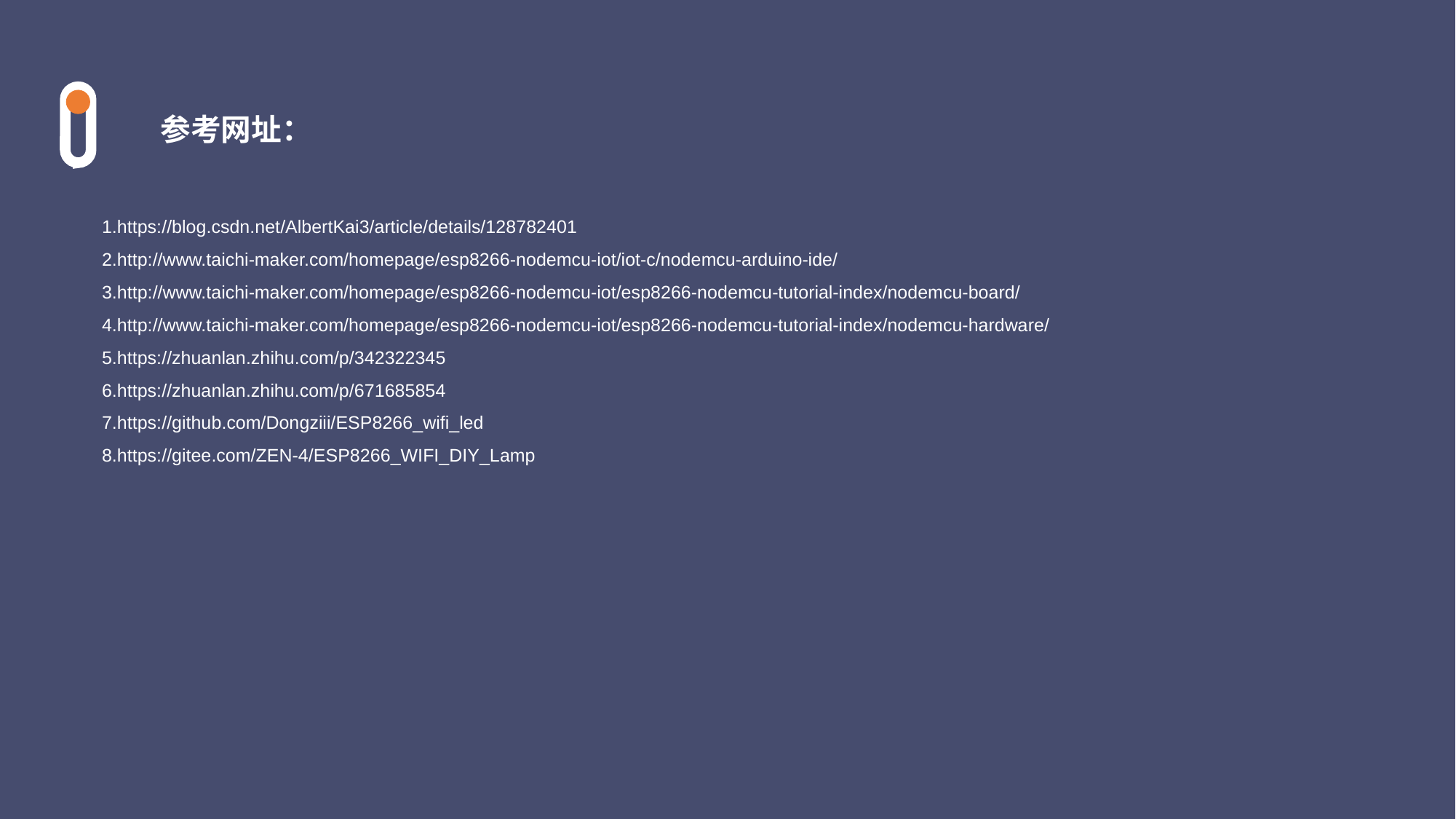

参考网址：

1.https://blog.csdn.net/AlbertKai3/article/details/128782401
2.http://www.taichi-maker.com/homepage/esp8266-nodemcu-iot/iot-c/nodemcu-arduino-ide/
3.http://www.taichi-maker.com/homepage/esp8266-nodemcu-iot/esp8266-nodemcu-tutorial-index/nodemcu-board/
4.http://www.taichi-maker.com/homepage/esp8266-nodemcu-iot/esp8266-nodemcu-tutorial-index/nodemcu-hardware/
5.https://zhuanlan.zhihu.com/p/342322345
6.https://zhuanlan.zhihu.com/p/671685854
7.https://github.com/Dongziii/ESP8266_wifi_led
8.https://gitee.com/ZEN-4/ESP8266_WIFI_DIY_Lamp